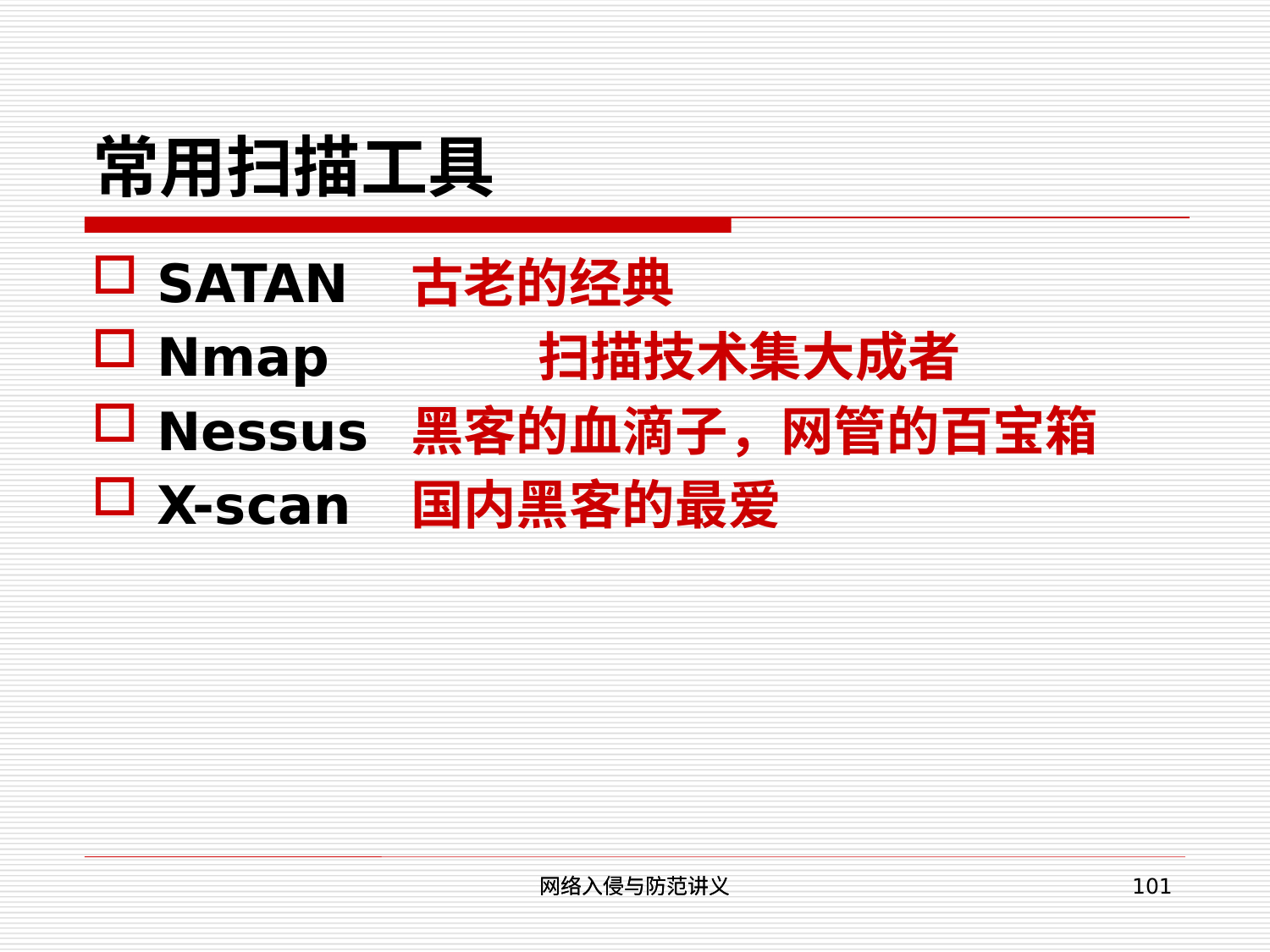

# 常用扫描工具
SATAN	古老的经典
Nmap		扫描技术集大成者
Nessus	黑客的血滴子，网管的百宝箱
X-scan	国内黑客的最爱

网络入侵与防范讲义
网络入侵与防范讲义
101
101